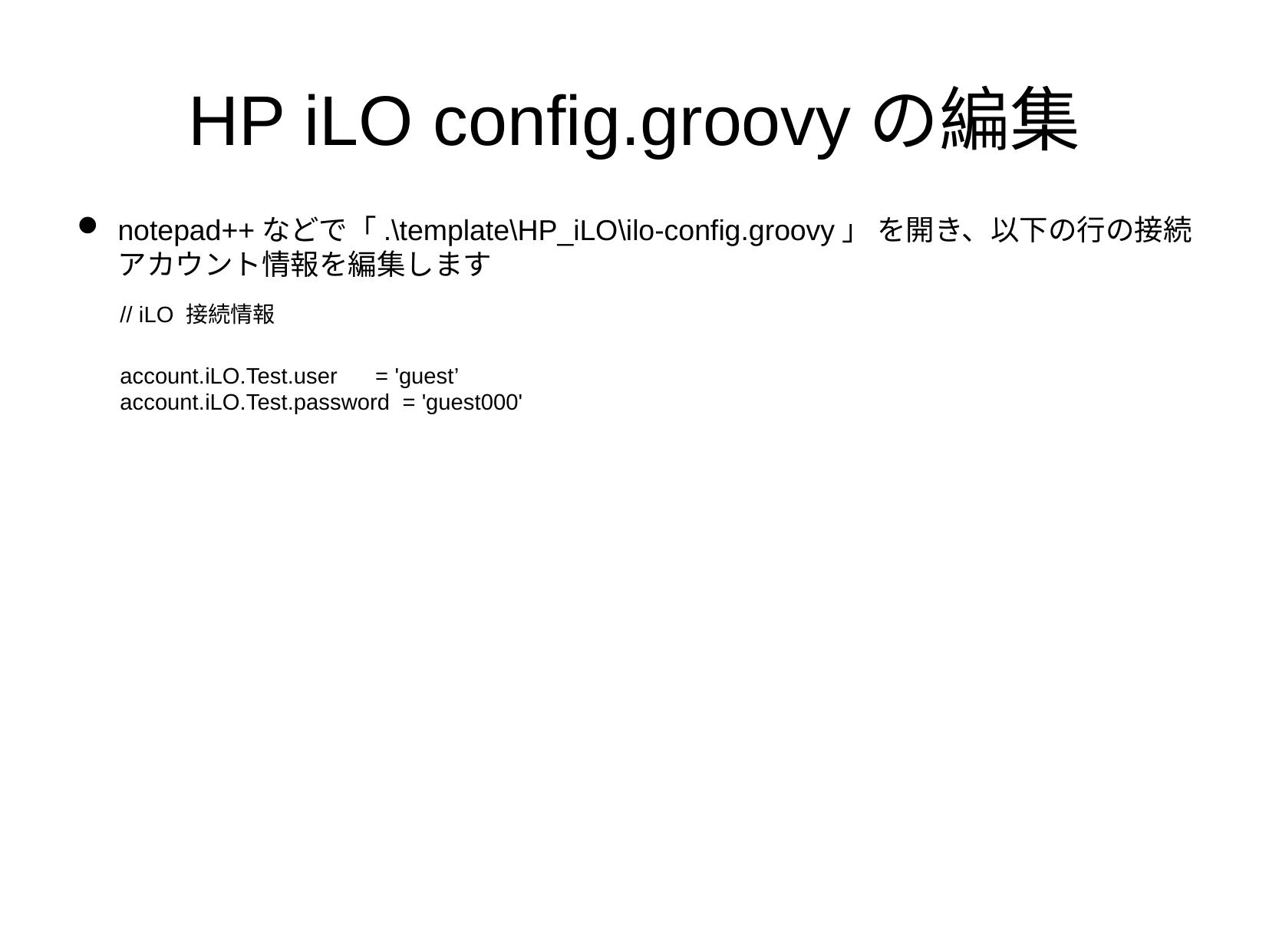

HP iLO config.groovyの編集
notepad++などで「.\template\HP_iLO\ilo-config.groovy」 を開き、以下の行の接続アカウント情報を編集します
// iLO 接続情報

account.iLO.Test.user      = 'guest’
account.iLO.Test.password  = 'guest000'